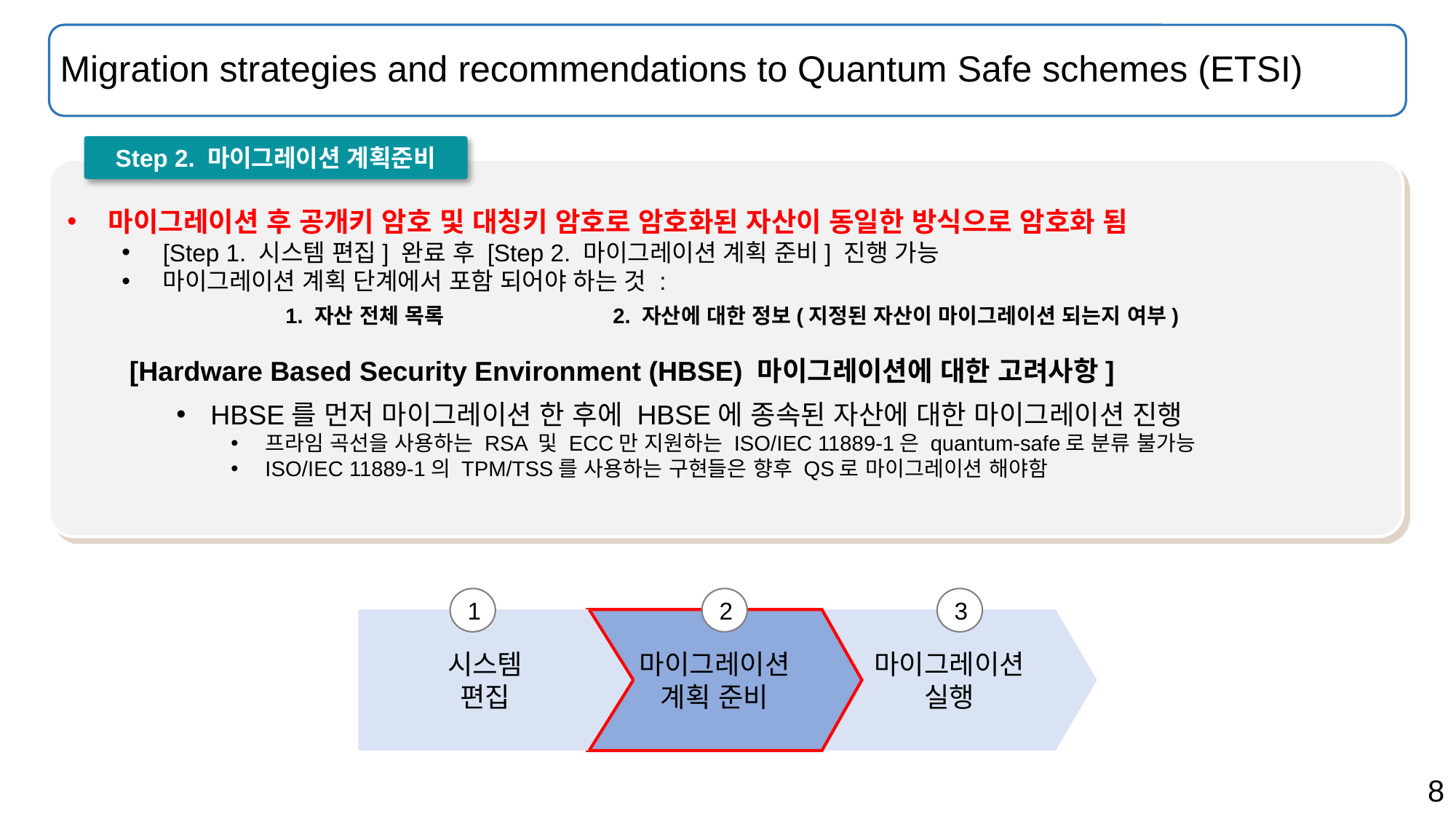

# Migration strategies and recommendations to Quantum Safe schemes (ETSI)
Step 2. 마이그레이션 계획준비

마이그레이션 후 공개키 암호 및 대칭키 암호로 암호화된 자산이 동일한 방식으로 암호화 됨
[Step 1. 시스템 편집] 완료 후 [Step 2. 마이그레이션 계획 준비] 진행 가능
마이그레이션 계획 단계에서 포함 되어야 하는 것 :

	1. 자산 전체 목록		2. 자산에 대한 정보(지정된 자산이 마이그레이션 되는지 여부)

 [Hardware Based Security Environment (HBSE) 마이그레이션에 대한 고려사항]

HBSE를 먼저 마이그레이션 한 후에 HBSE에 종속된 자산에 대한 마이그레이션 진행
프라임 곡선을 사용하는 RSA 및 ECC만 지원하는 ISO/IEC 11889-1은 quantum-safe로 분류 불가능
ISO/IEC 11889-1의 TPM/TSS를 사용하는 구현들은 향후 QS로 마이그레이션 해야함

2
3
1
시스템
편집
마이그레이션
실행
마이그레이션
계획 준비